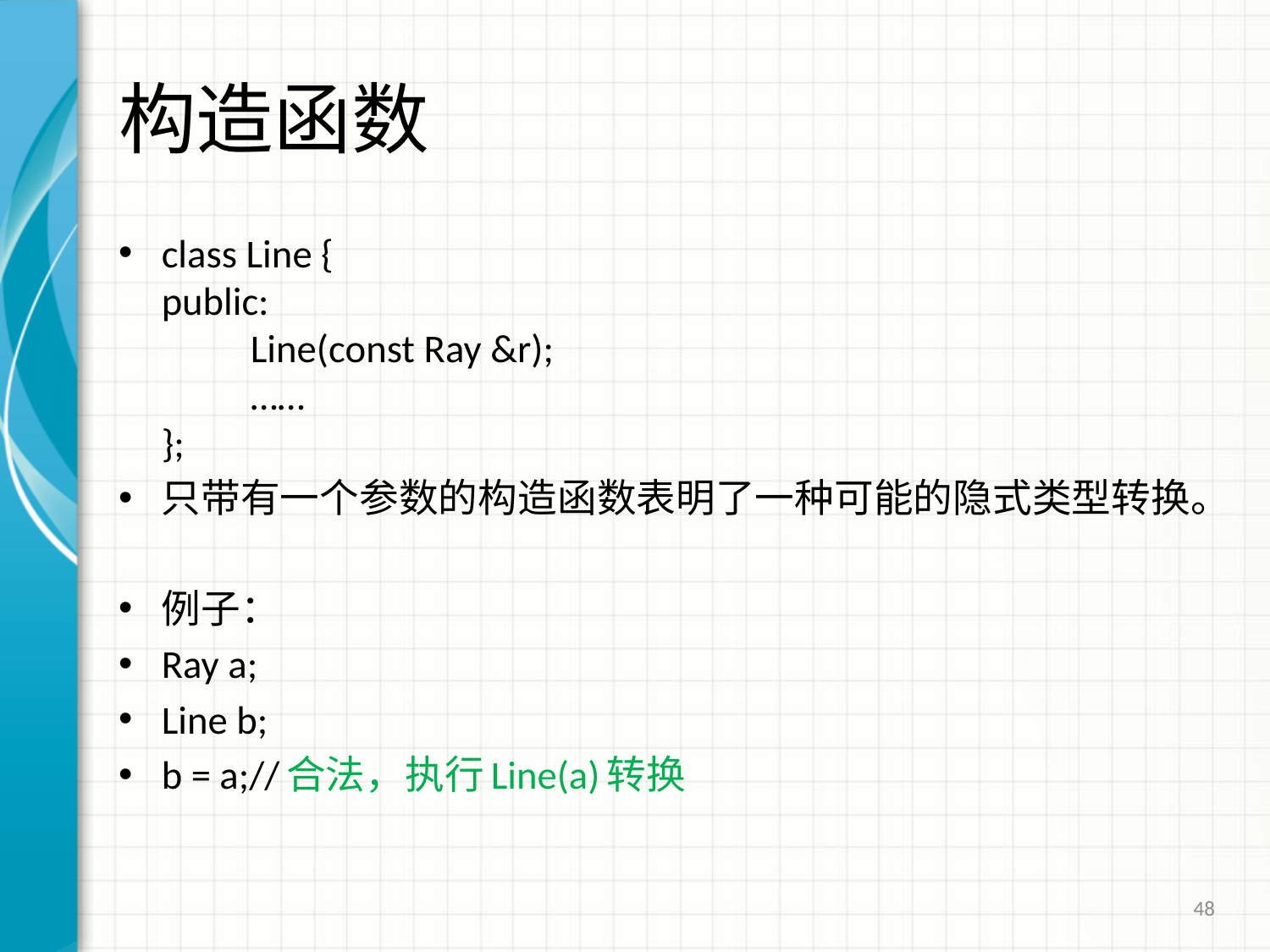

# 构造函数
class Line {
public:
	Line(const Ray &r);
	……
};
只带有一个参数的构造函数表明了一种可能的隐式类型转换。

例子：
Ray a;
Line b;
b = a;//合法，执行Line(a)转换
48